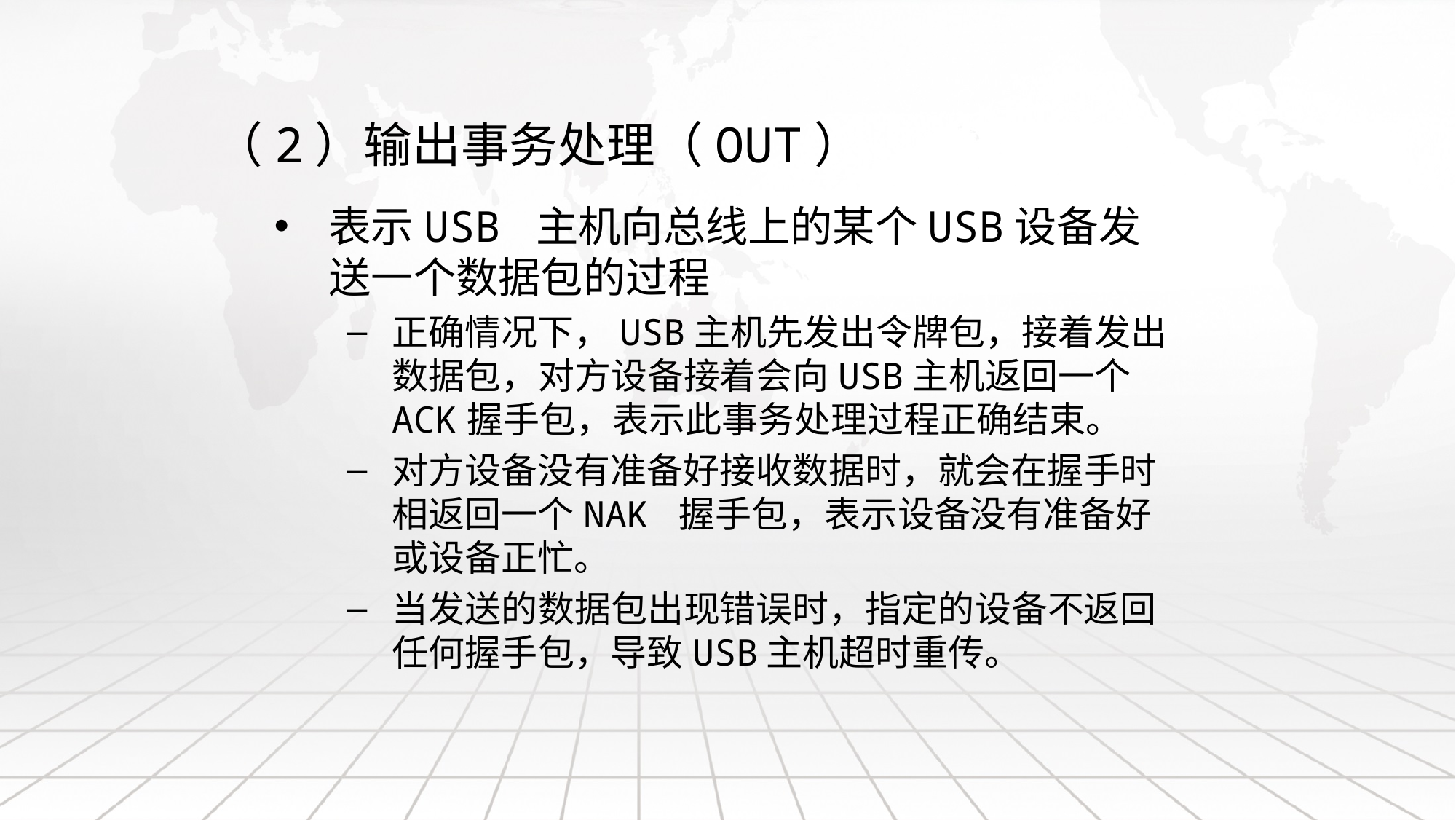

# （2）输出事务处理（OUT）
表示USB 主机向总线上的某个USB设备发送一个数据包的过程
正确情况下，USB主机先发出令牌包，接着发出数据包，对方设备接着会向USB主机返回一个ACK握手包，表示此事务处理过程正确结束。
对方设备没有准备好接收数据时，就会在握手时相返回一个NAK 握手包，表示设备没有准备好或设备正忙。
当发送的数据包出现错误时，指定的设备不返回任何握手包，导致USB主机超时重传。